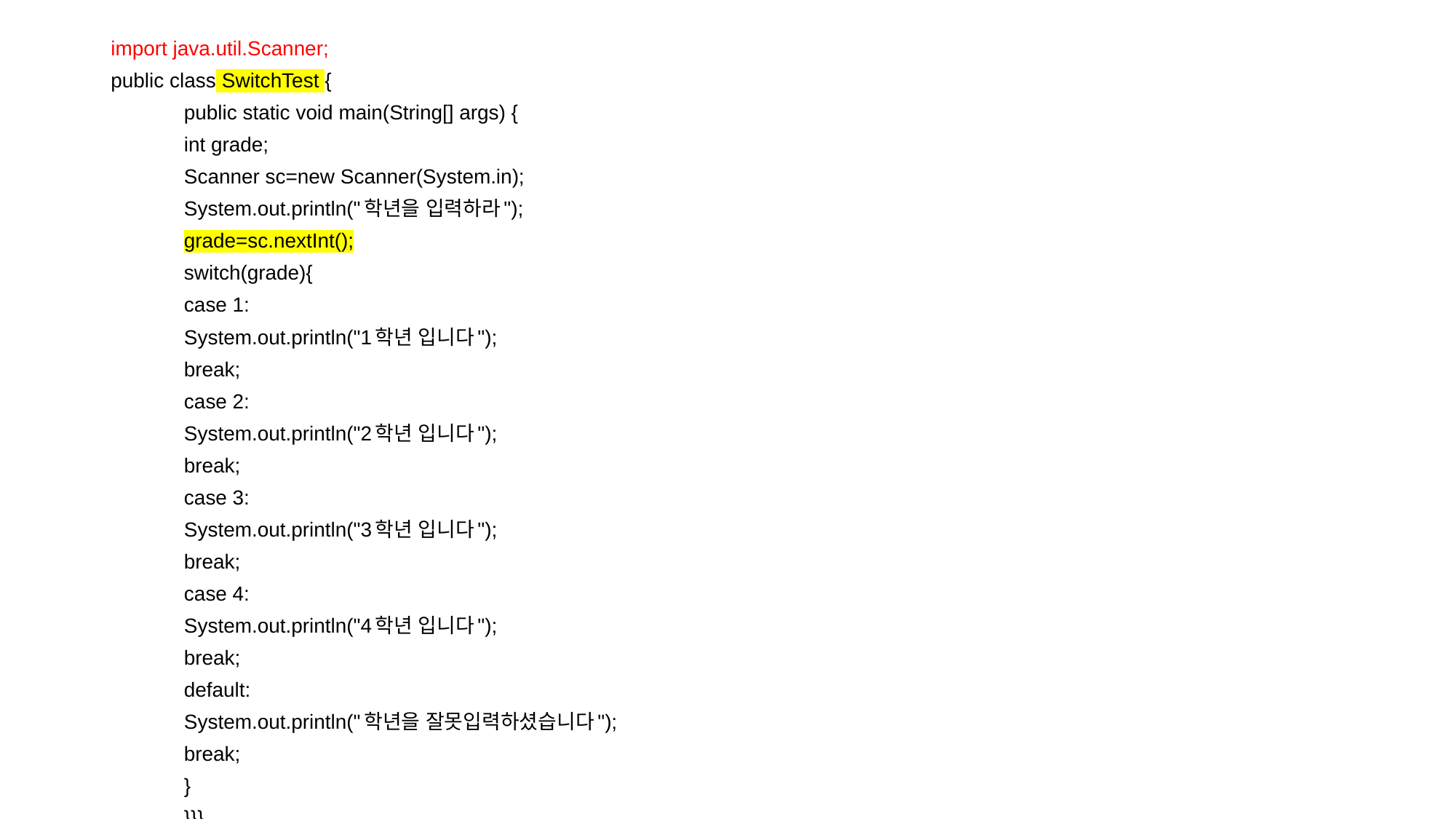

#
import java.util.Scanner;
public class SwitchTest {
	public static void main(String[] args) {
		int grade;
		Scanner sc=new Scanner(System.in);
		System.out.println("학년을 입력하라");
		grade=sc.nextInt();
		switch(grade){
		case 1:
			System.out.println("1학년 입니다");
			break;
		case 2:
			System.out.println("2학년 입니다");
			break;
		case 3:
			System.out.println("3학년 입니다");
			break;
		case 4:
			System.out.println("4학년 입니다");
			break;
		default:
			System.out.println("학년을 잘못입력하셨습니다");
			break;
		}
	}}}